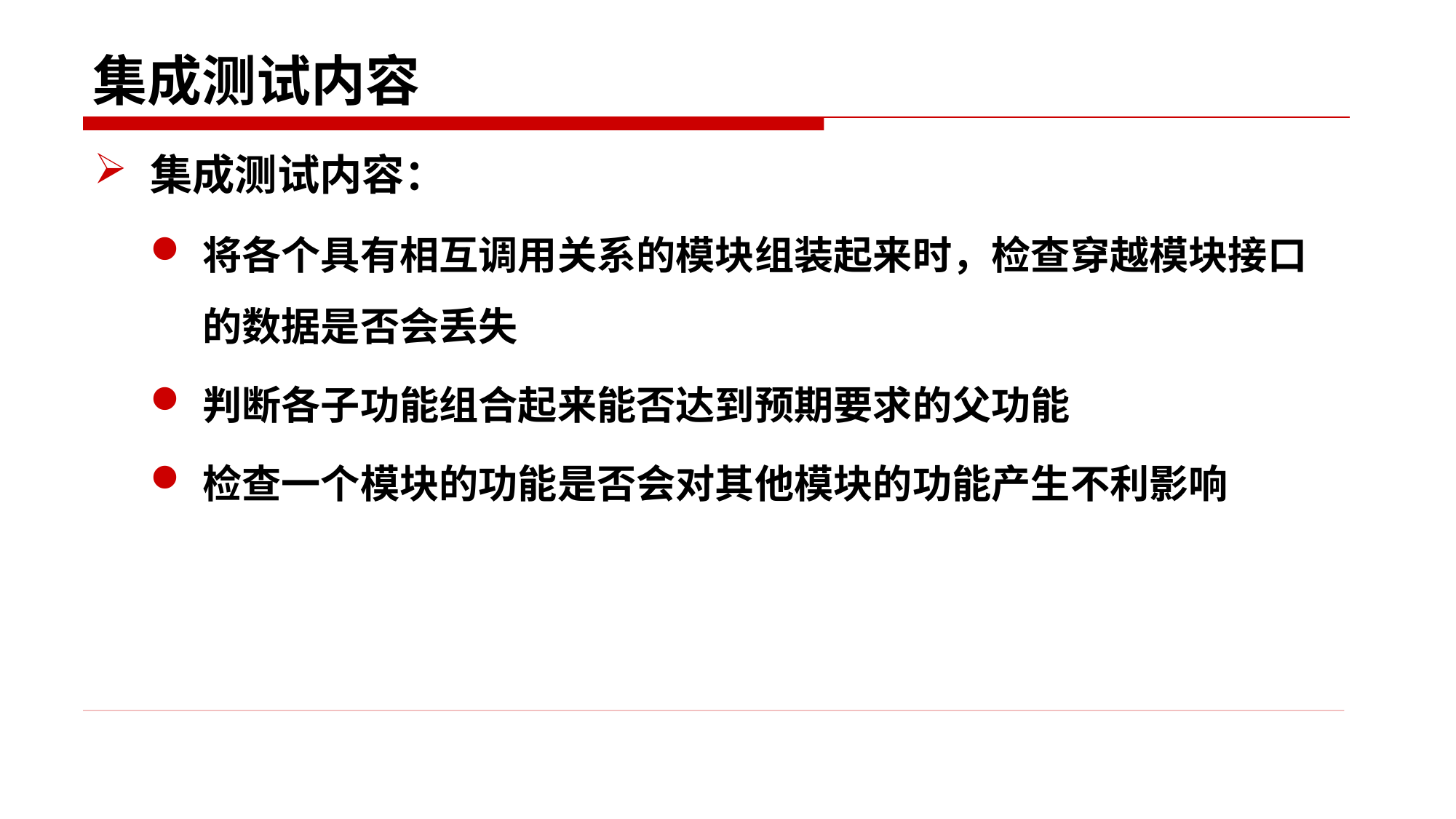

# 集成测试内容
集成测试内容：
将各个具有相互调用关系的模块组装起来时，检查穿越模块接口的数据是否会丢失
判断各子功能组合起来能否达到预期要求的父功能
检查一个模块的功能是否会对其他模块的功能产生不利影响